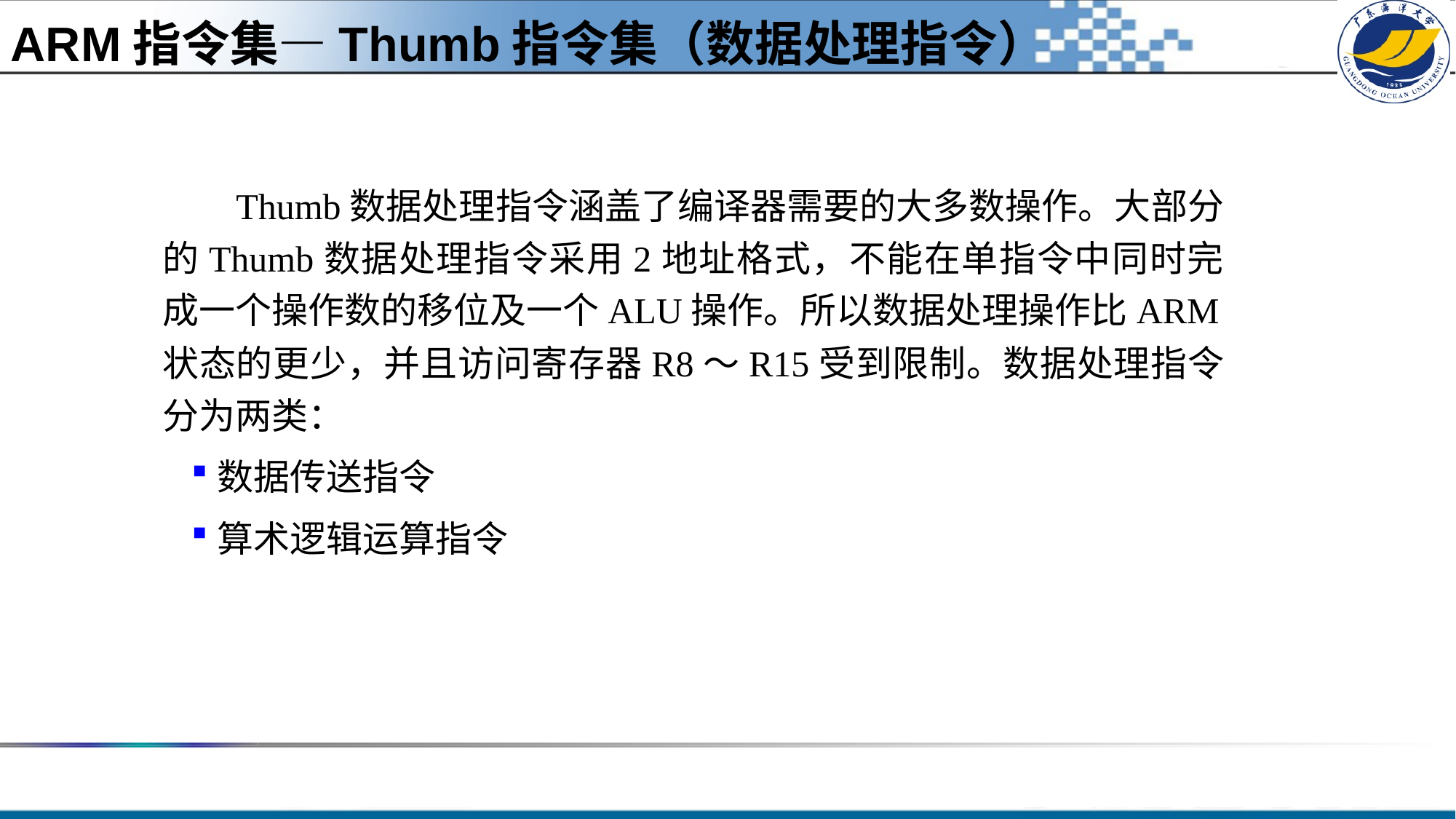

ARM指令集—Thumb指令集（数据处理指令）
        Thumb数据处理指令涵盖了编译器需要的大多数操作。大部分的Thumb数据处理指令采用2地址格式，不能在单指令中同时完成一个操作数的移位及一个ALU操作。所以数据处理操作比ARM状态的更少，并且访问寄存器R8～R15受到限制。数据处理指令分为两类：
数据传送指令
算术逻辑运算指令
130